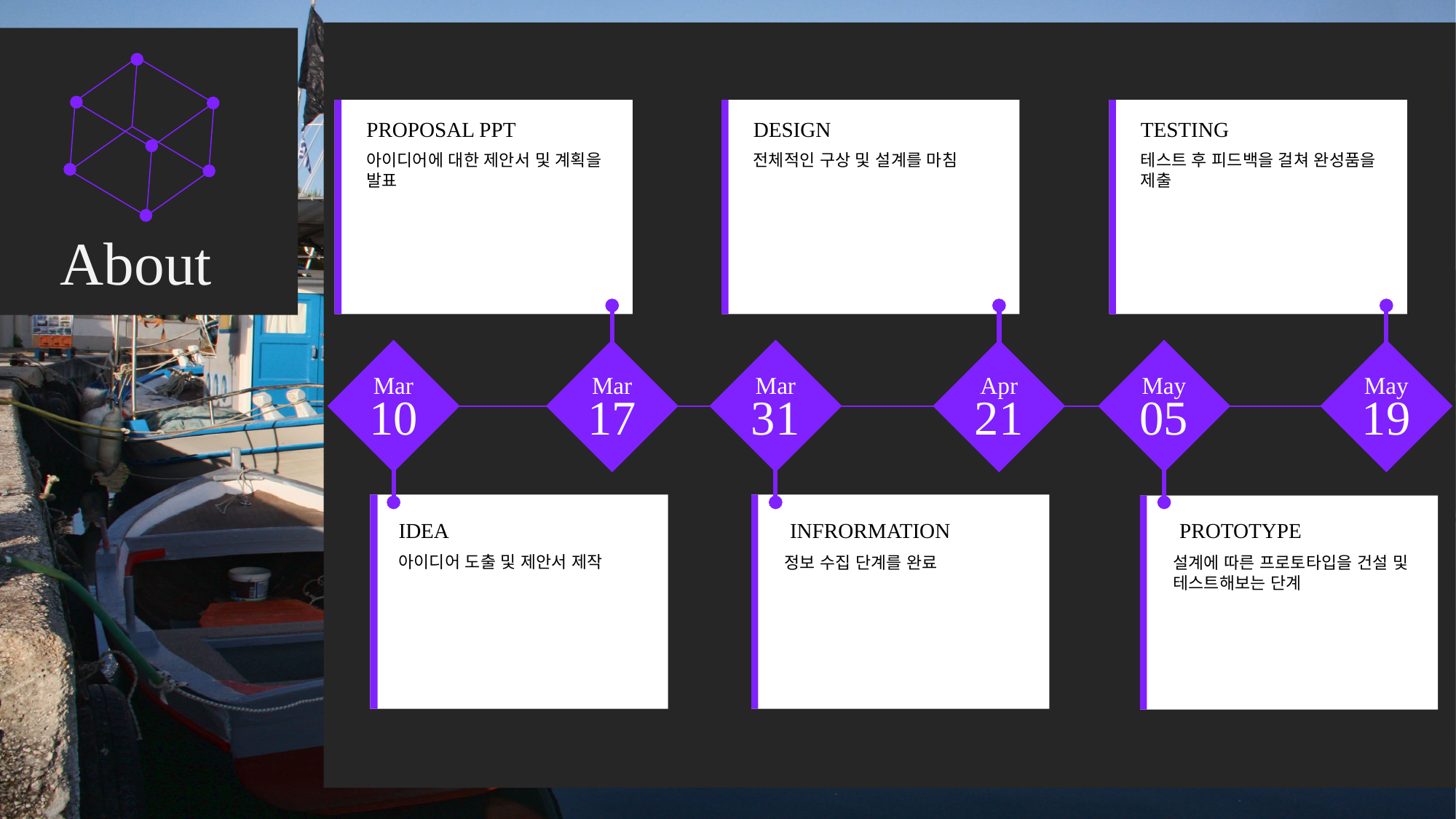

PROPOSAL PPT
DESIGN
TESTING
아이디어에 대한 제안서 및 계획을 발표
전체적인 구상 및 설계를 마침
테스트 후 피드백을 걸쳐 완성품을 제출
About

Mar
Mar
Mar
Apr
May
May
10
17
31
21
05
19

IDEA
INFRORMATION
PROTOTYPE
아이디어 도출 및 제안서 제작
정보 수집 단계를 완료
설계에 따른 프로토타입을 건설 및 테스트해보는 단계